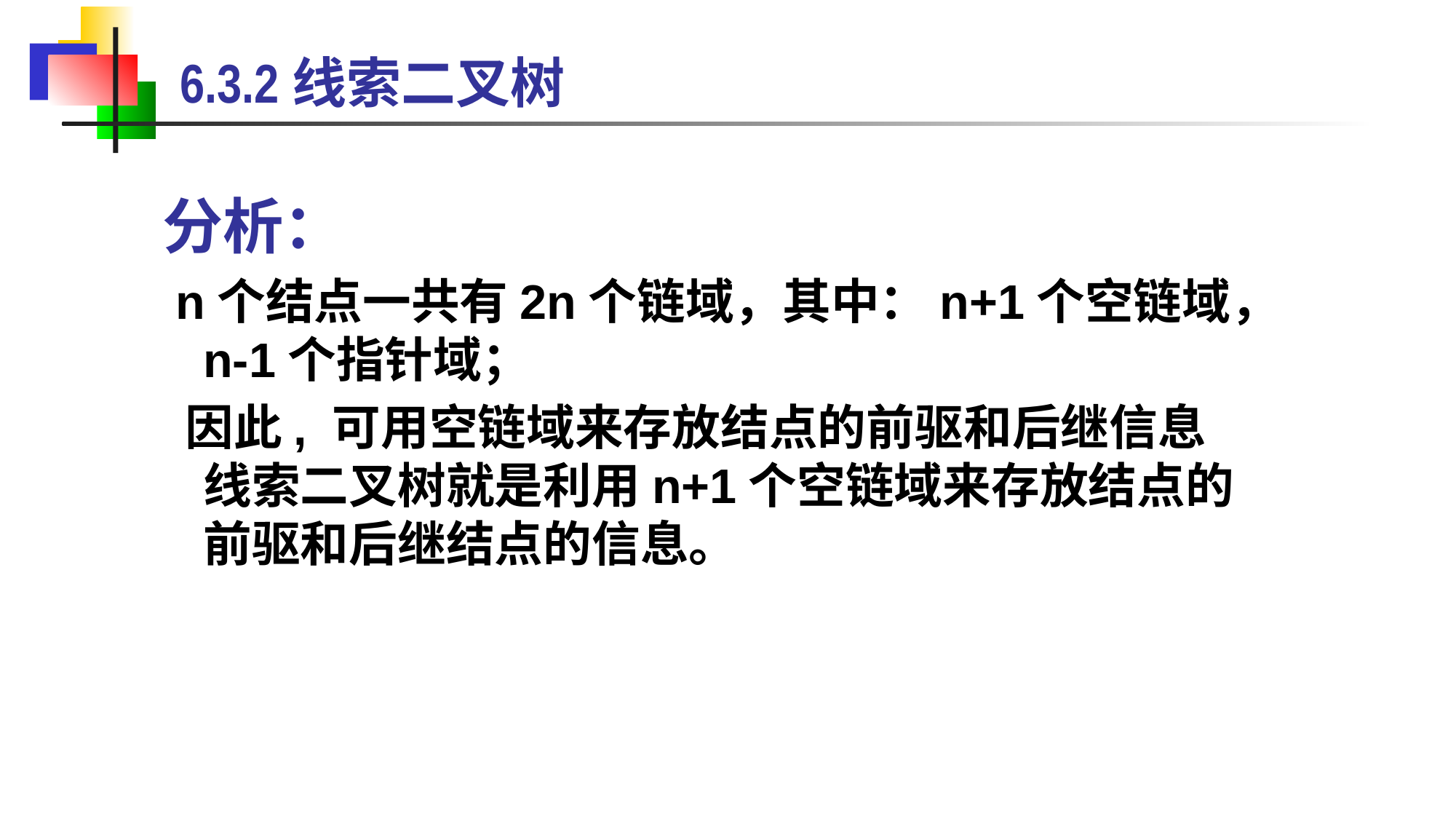

6.3.2线索二叉树
分析：
 n个结点一共有2n个链域，其中：n+1个空链域，n-1个指针域；
 因此, 可用空链域来存放结点的前驱和后继信息线索二叉树就是利用n+1个空链域来存放结点的前驱和后继结点的信息。